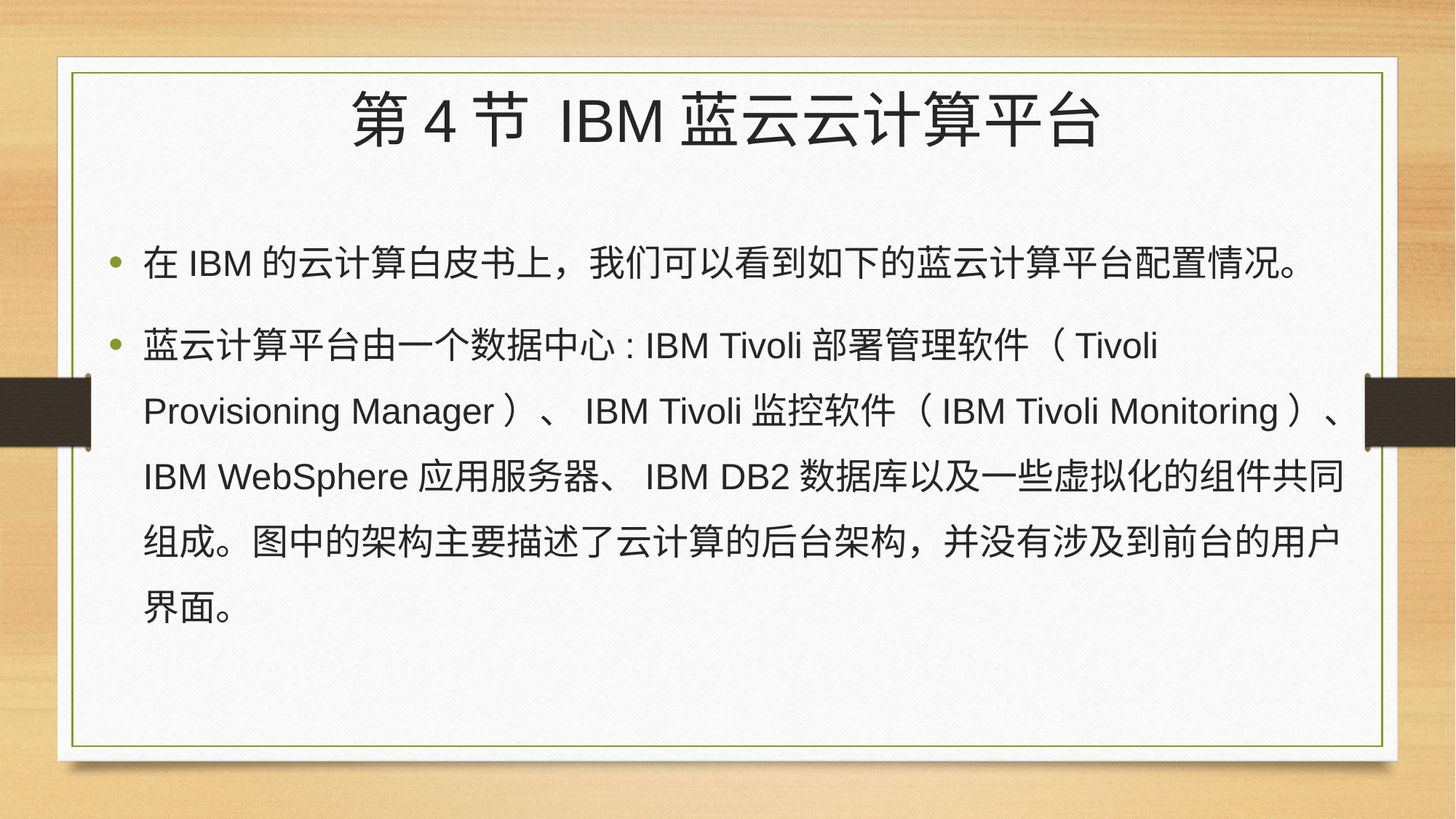

# 第4节 IBM蓝云云计算平台
在IBM的云计算白皮书上，我们可以看到如下的蓝云计算平台配置情况。
蓝云计算平台由一个数据中心: IBM Tivoli部署管理软件（Tivoli Provisioning Manager）、IBM Tivoli监控软件（IBM Tivoli Monitoring）、IBM WebSphere应用服务器、IBM DB2数据库以及一些虚拟化的组件共同组成。图中的架构主要描述了云计算的后台架构，并没有涉及到前台的用户界面。